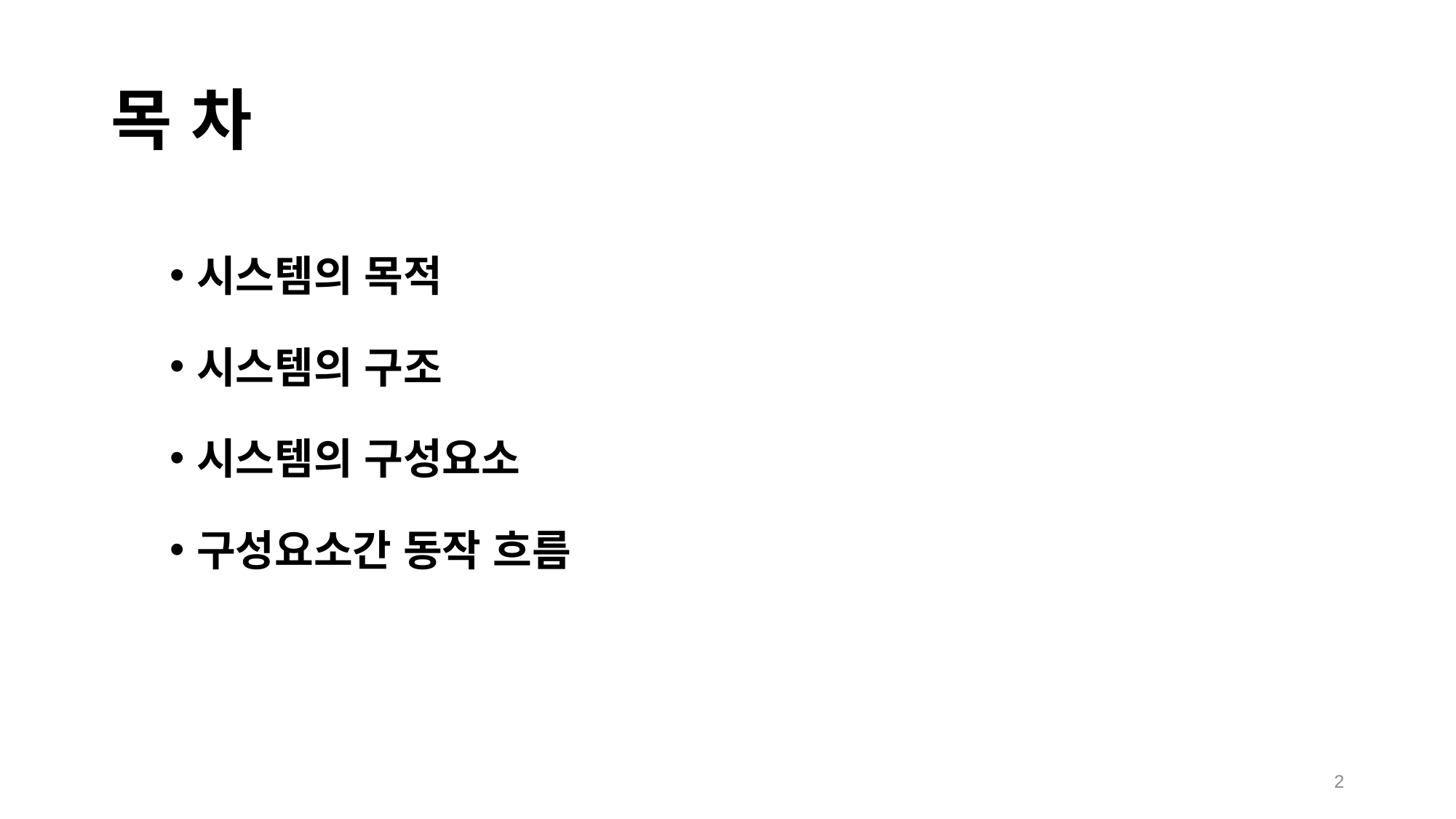

# 목 차
시스템의 목적
시스템의 구조
시스템의 구성요소
구성요소간 동작 흐름
2